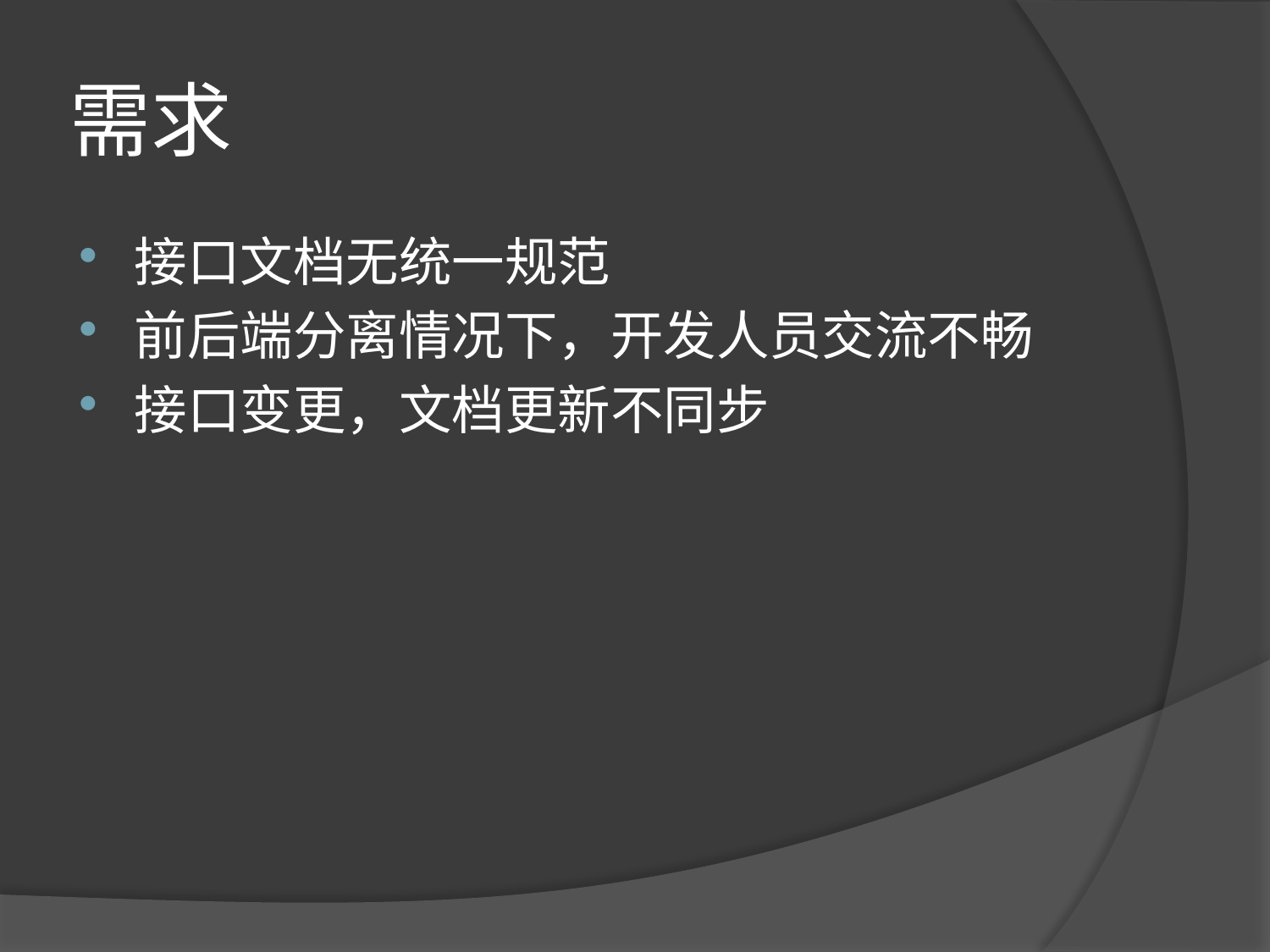

# 需求
接口文档无统一规范
前后端分离情况下，开发人员交流不畅
接口变更，文档更新不同步